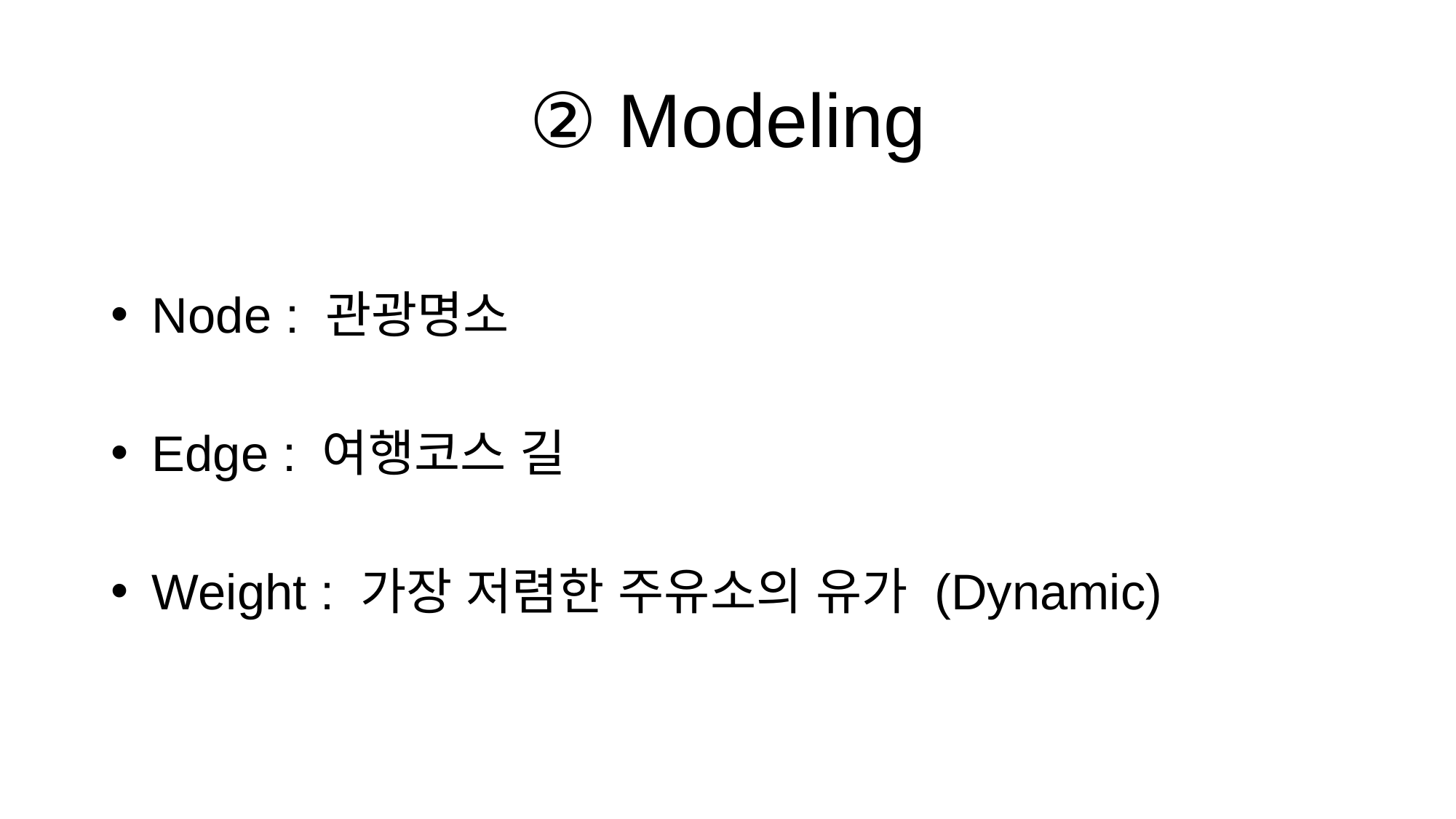

# ② Modeling

 Node : 관광명소

 Edge : 여행코스 길

 Weight : 가장 저렴한 주유소의 유가 (Dynamic)